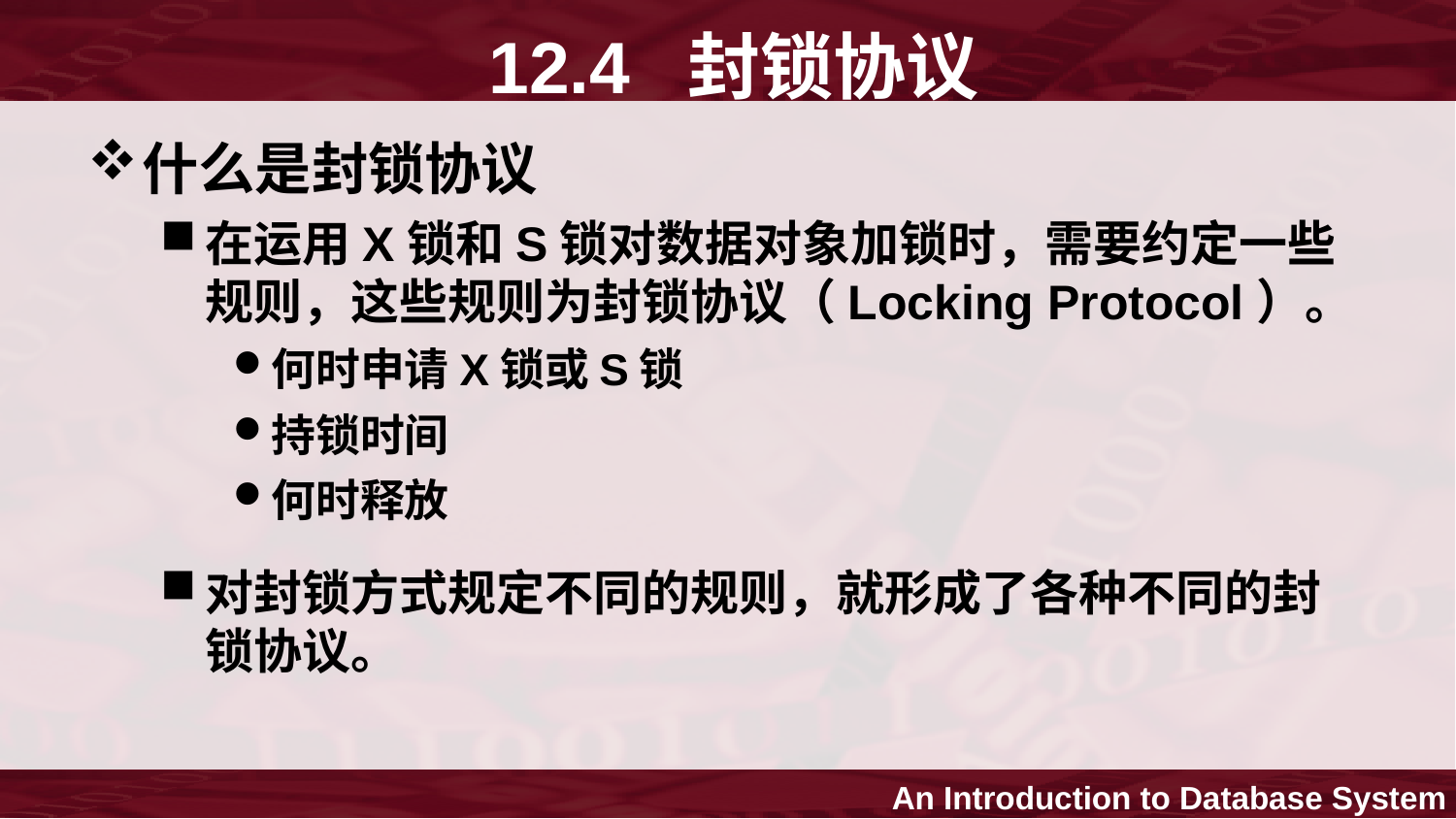

12.4  封锁协议
什么是封锁协议
在运用X锁和S锁对数据对象加锁时，需要约定一些规则，这些规则为封锁协议（Locking Protocol）。
何时申请X锁或S锁
持锁时间
何时释放
对封锁方式规定不同的规则，就形成了各种不同的封锁协议。